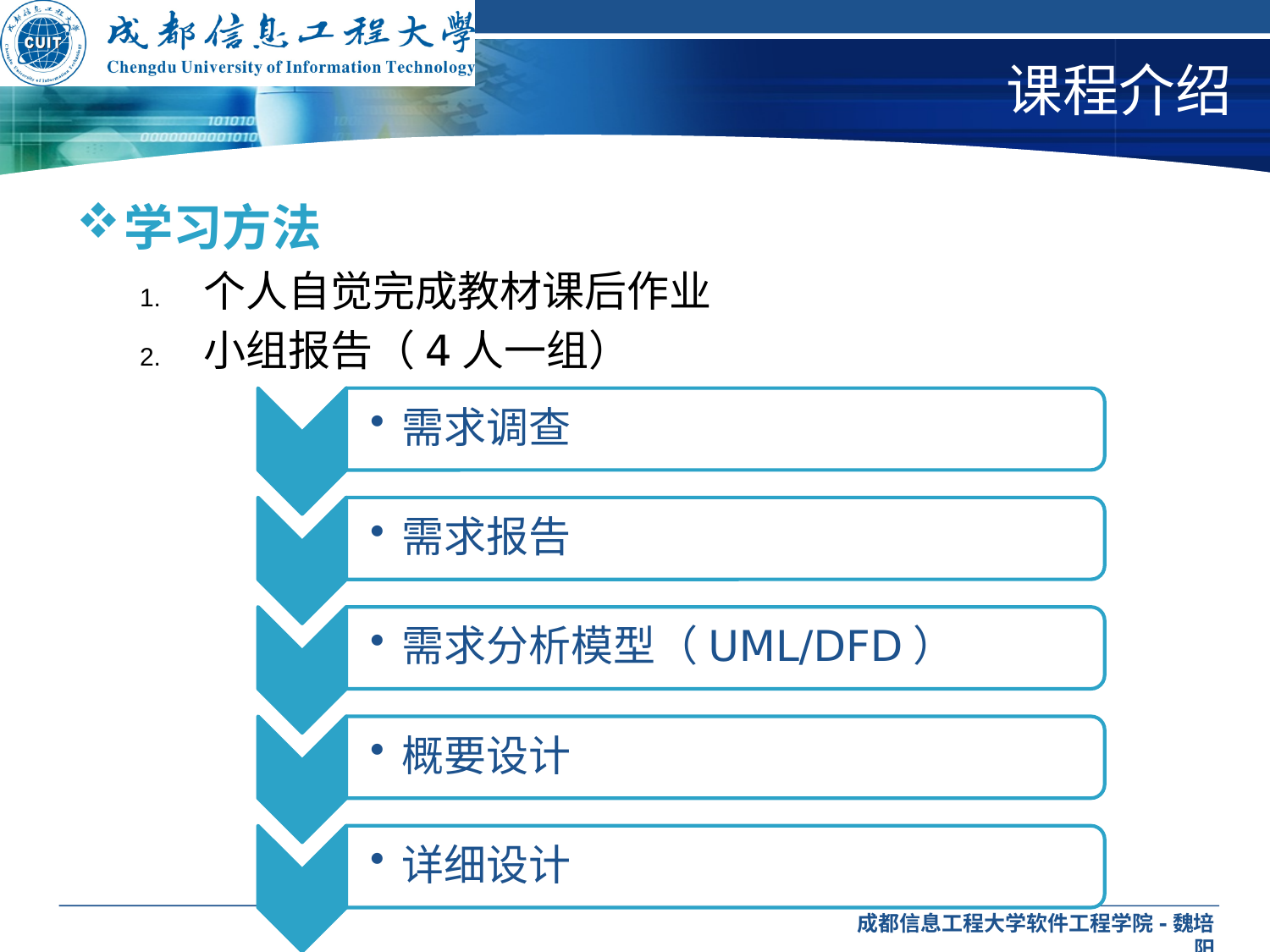

# 课程介绍
学习方法
个人自觉完成教材课后作业
小组报告（4人一组）

需求调查

需求报告

需求分析模型（UML/DFD）

概要设计

详细设计
成都信息工程大学软件工程学院-魏培阳